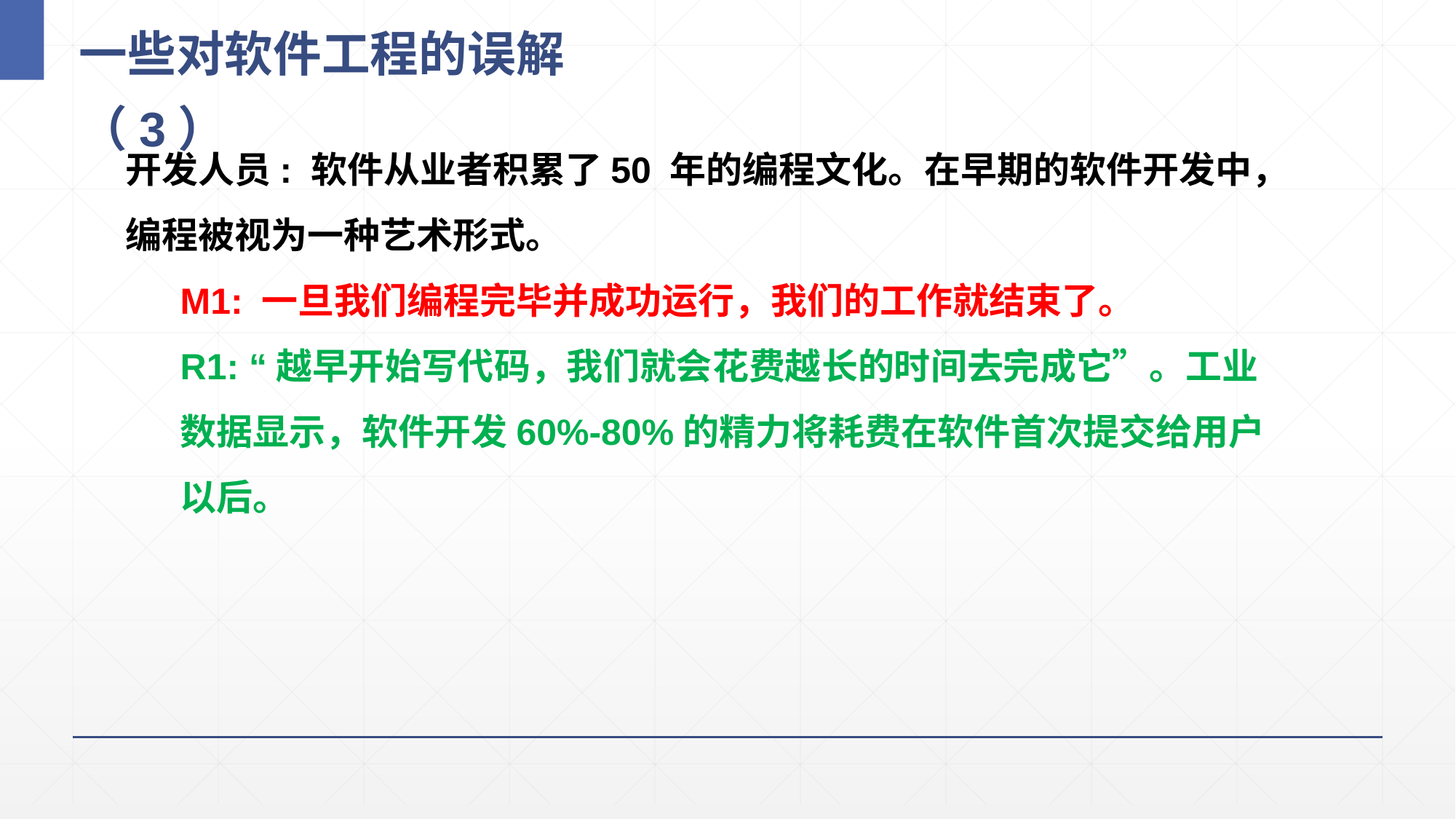

# 一些对软件工程的误解（3）
开发人员: 软件从业者积累了50 年的编程文化。在早期的软件开发中，编程被视为一种艺术形式。
M1: 一旦我们编程完毕并成功运行，我们的工作就结束了。
R1: “越早开始写代码，我们就会花费越长的时间去完成它”。工业数据显示，软件开发60%-80%的精力将耗费在软件首次提交给用户以后。